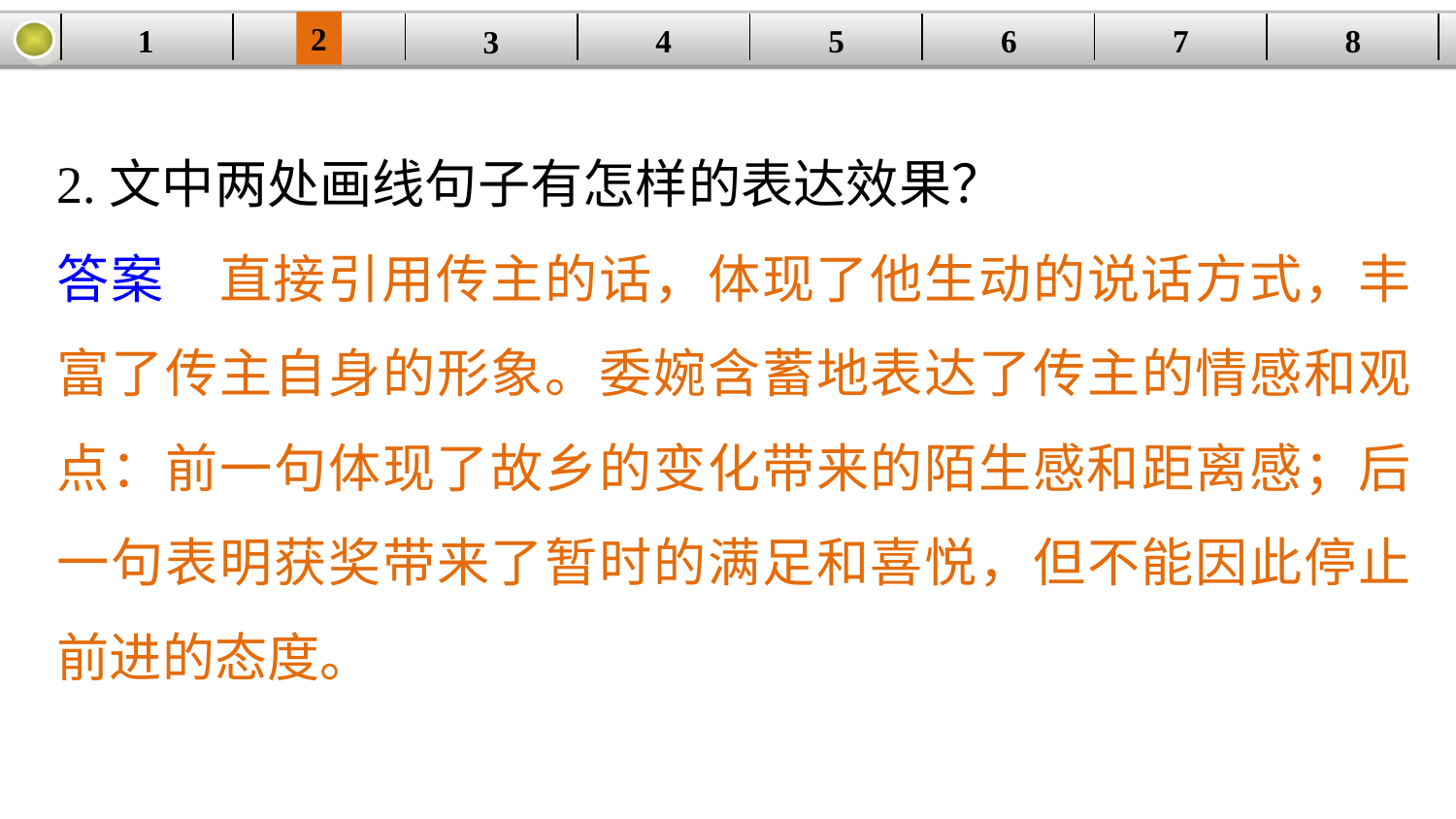

2
1
8
7
6
|  |  |  |  |  |  |  |  |
| --- | --- | --- | --- | --- | --- | --- | --- |
5
4
3

2.文中两处画线句子有怎样的表达效果？
答案　直接引用传主的话，体现了他生动的说话方式，丰富了传主自身的形象。委婉含蓄地表达了传主的情感和观点：前一句体现了故乡的变化带来的陌生感和距离感；后一句表明获奖带来了暂时的满足和喜悦，但不能因此停止前进的态度。